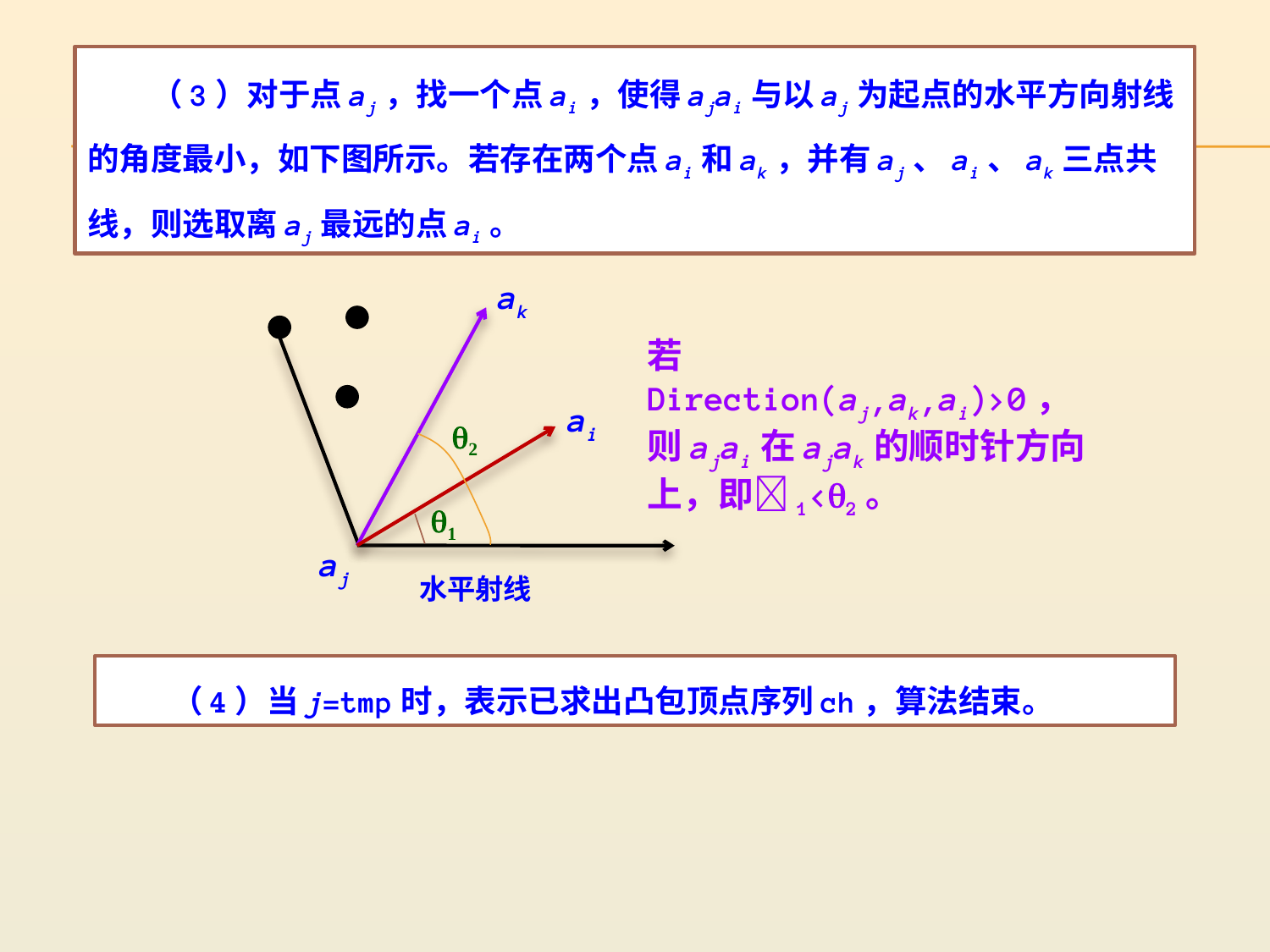

（3）对于点aj，找一个点ai，使得ajai与以aj为起点的水平方向射线的角度最小，如下图所示。若存在两个点ai和ak，并有aj、ai、ak三点共线，则选取离aj最远的点ai。
ak

ai
θ2

θ1
aj
水平射线
若Direction(aj,ak,ai)>0，则ajai在ajak的顺时针方向上，即θ1<θ2。

　　（4）当j=tmp时，表示已求出凸包顶点序列ch，算法结束。